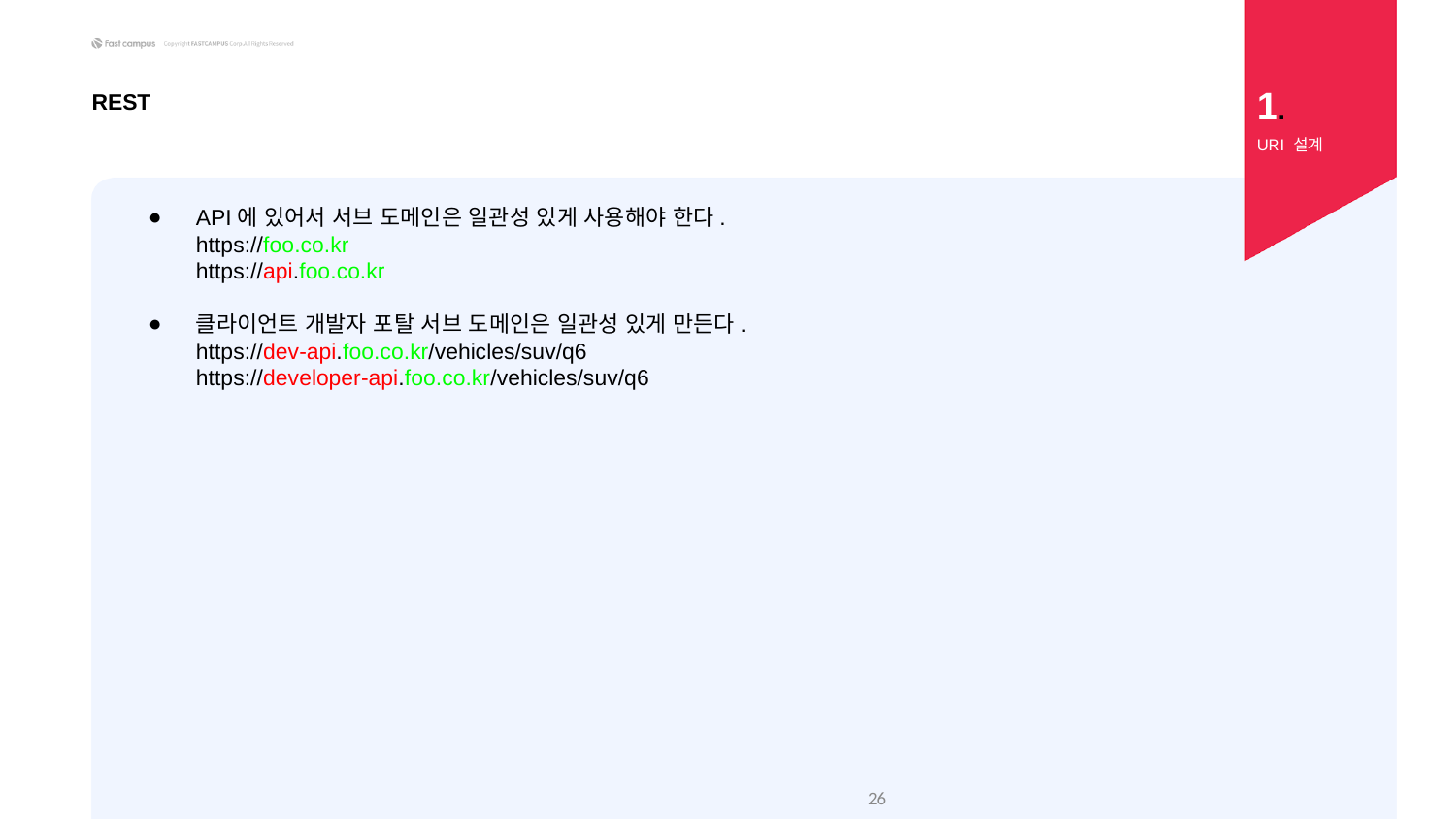

1.
REST
URI 설계
API에 있어서 서브 도메인은 일관성 있게 사용해야 한다.
https://foo.co.kr
https://api.foo.co.kr
클라이언트 개발자 포탈 서브 도메인은 일관성 있게 만든다.
https://dev-api.foo.co.kr/vehicles/suv/q6
https://developer-api.foo.co.kr/vehicles/suv/q6

26